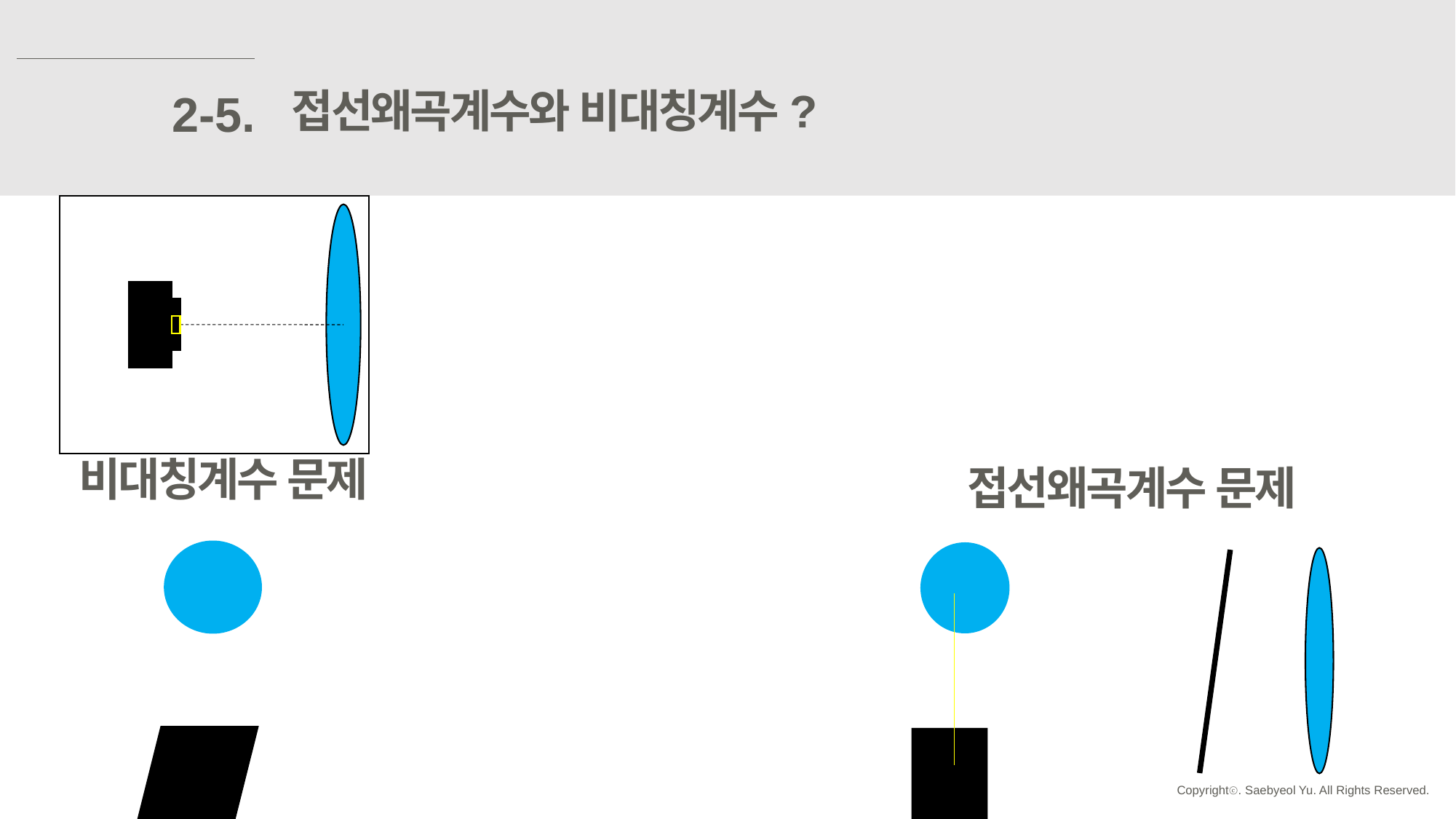

접선왜곡계수와 비대칭계수?
2-5.

비대칭계수 문제
접선왜곡계수 문제